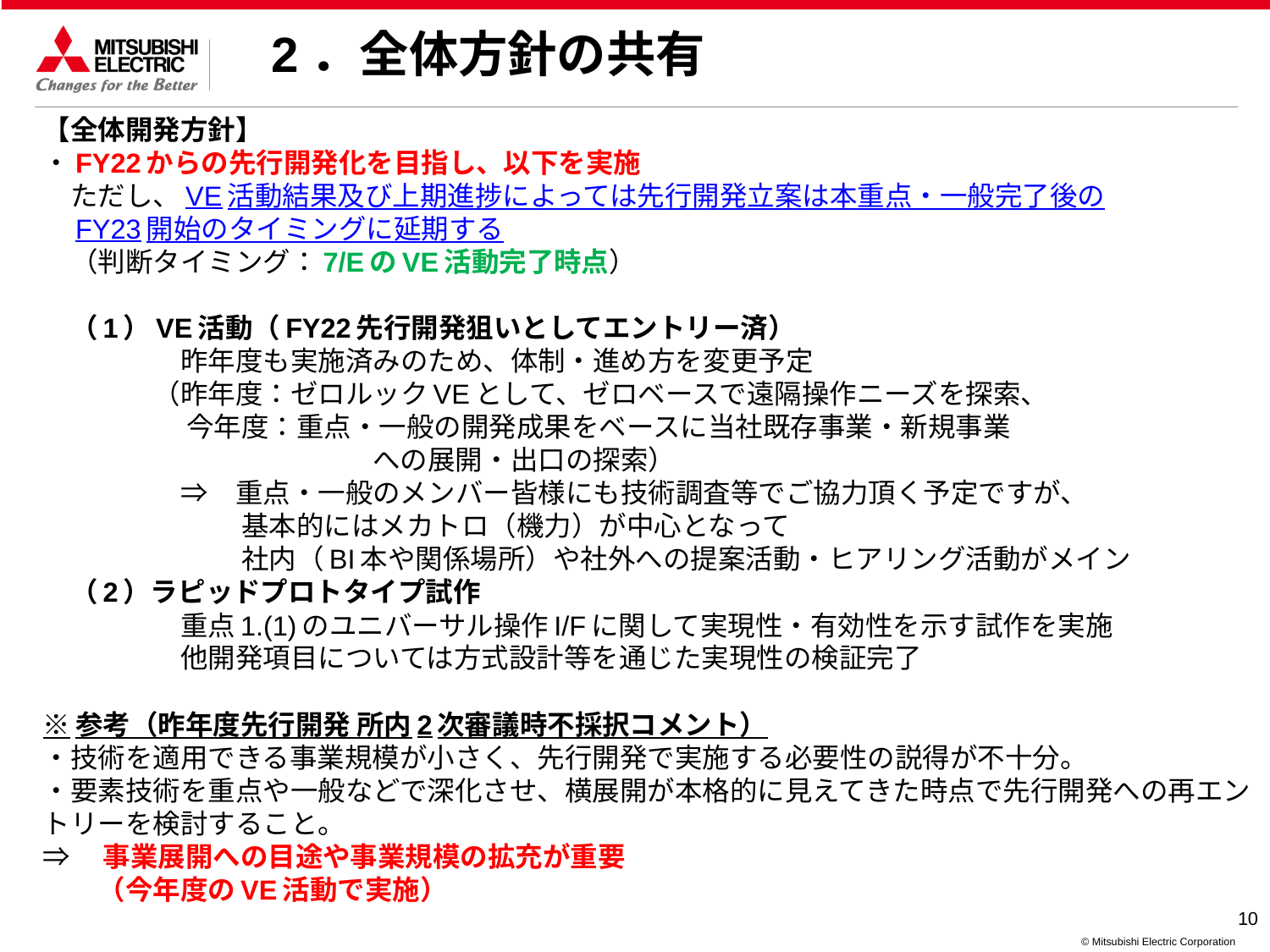

# 2．全体方針の共有
【全体開発方針】
・FY22からの先行開発化を目指し、以下を実施
　ただし、VE活動結果及び上期進捗によっては先行開発立案は本重点・一般完了後の
　FY23開始のタイミングに延期する
　（判断タイミング：7/EのVE活動完了時点）

　（1）VE活動（FY22先行開発狙いとしてエントリー済）
　　　　　昨年度も実施済みのため、体制・進め方を変更予定
　　　　（昨年度：ゼロルックVEとして、ゼロベースで遠隔操作ニーズを探索、
　　　　 　今年度：重点・一般の開発成果をベースに当社既存事業・新規事業
　　　　　　　　　　　　への展開・出口の探索）
　　　　　⇒　重点・一般のメンバー皆様にも技術調査等でご協力頂く予定ですが、
　　　　　　　 基本的にはメカトロ（機力）が中心となって
　　　　　　　 社内（BI本や関係場所）や社外への提案活動・ヒアリング活動がメイン
　（2）ラピッドプロトタイプ試作
　　　　　重点1.(1)のユニバーサル操作I/Fに関して実現性・有効性を示す試作を実施
　　　　　他開発項目については方式設計等を通じた実現性の検証完了

※参考（昨年度先行開発 所内2次審議時不採択コメント）
・技術を適⽤できる事業規模が⼩さく、先⾏開発で実施する必要性の説得が不⼗分。
・要素技術を重点や⼀般などで深化させ、横展開が本格的に⾒えてきた時点で先⾏開発への再エントリーを検討すること。
⇒　事業展開への目途や事業規模の拡充が重要
　　（今年度のVE活動で実施）